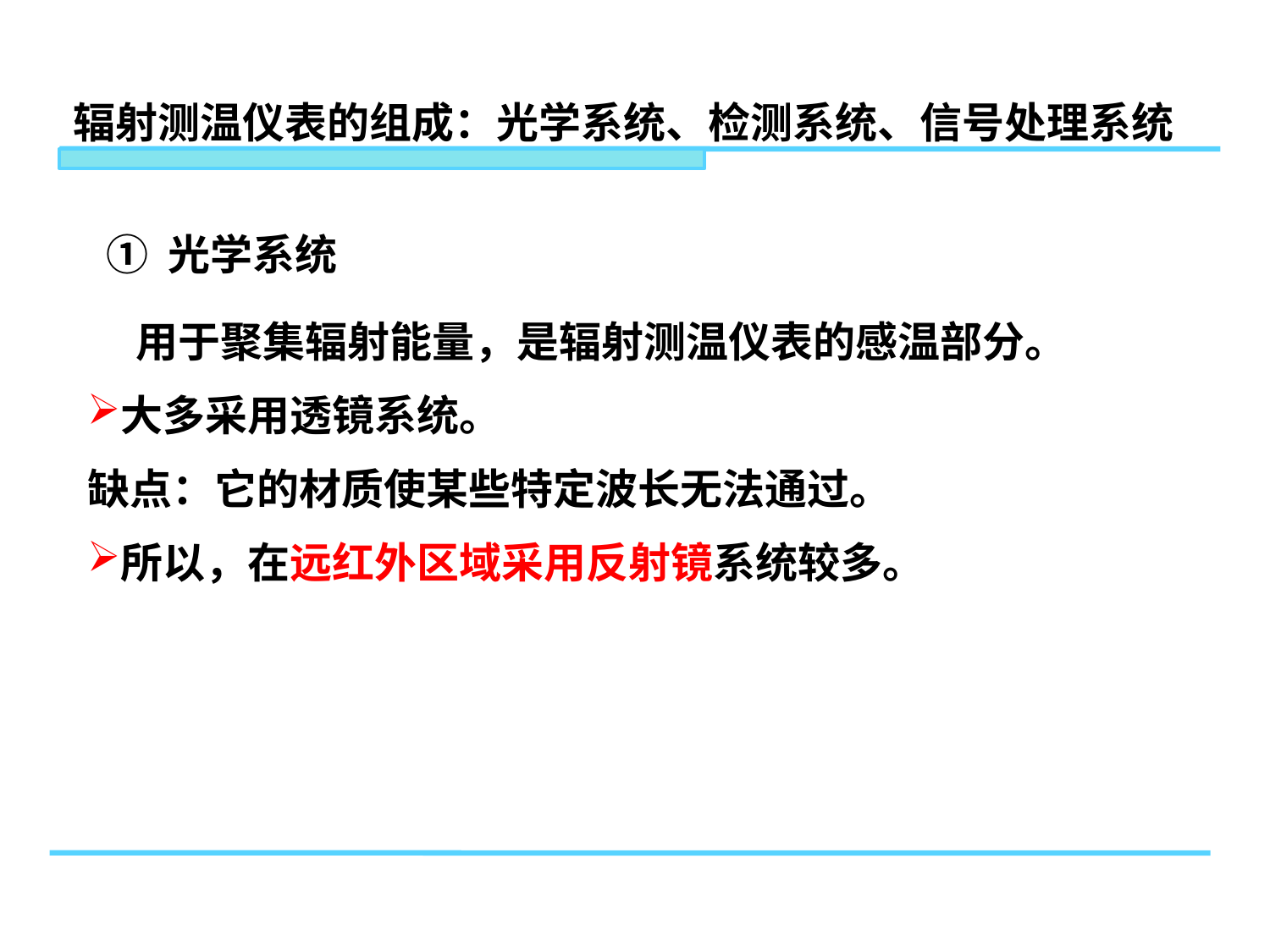

辐射测温仪表的组成：光学系统、检测系统、信号处理系统
① 光学系统
    用于聚集辐射能量，是辐射测温仪表的感温部分。
大多采用透镜系统。
缺点：它的材质使某些特定波长无法通过。
所以，在远红外区域采用反射镜系统较多。